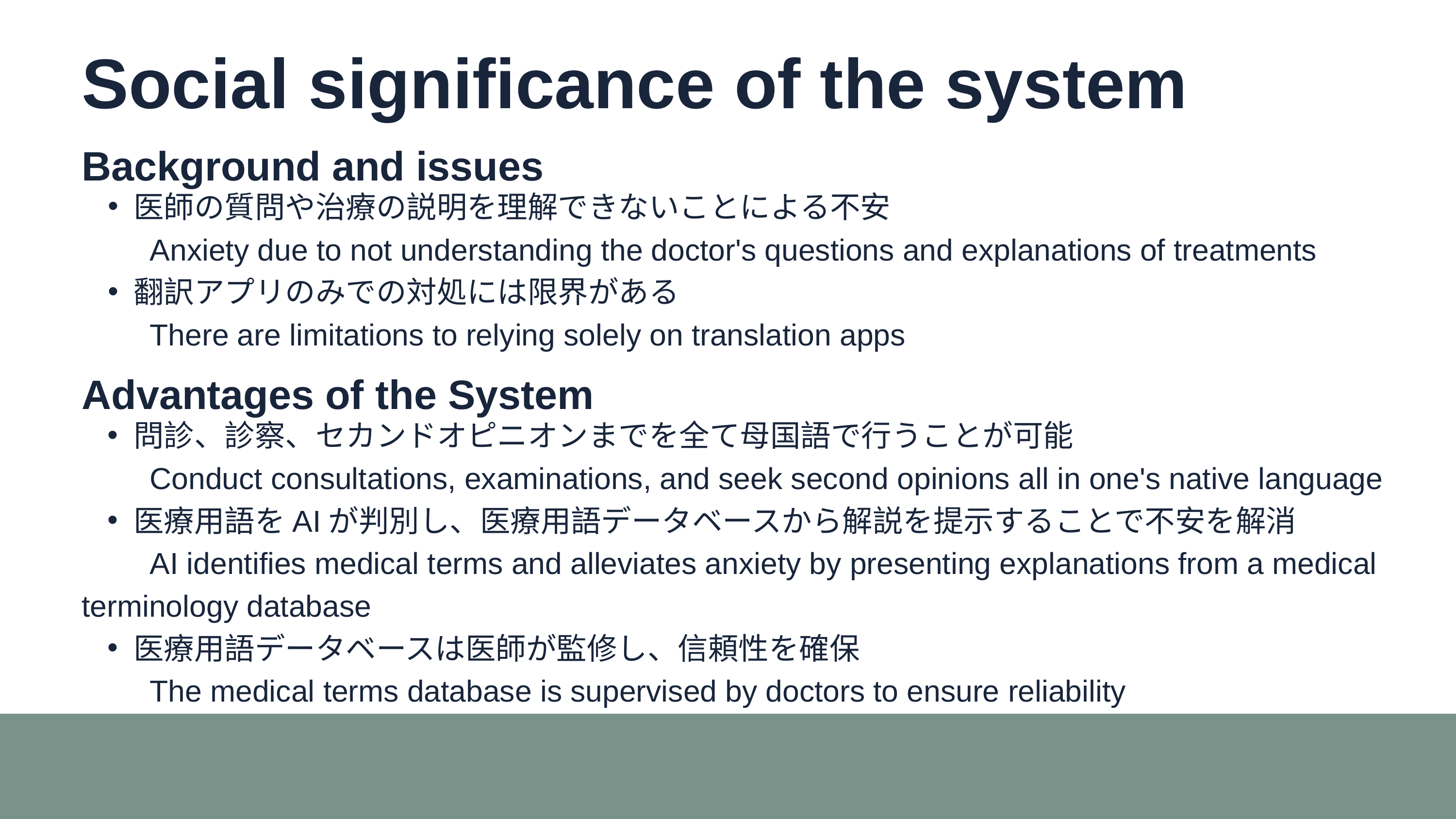

Social significance of the system
Background and issues
医師の質問や治療の説明を理解できないことによる不安
　　Anxiety due to not understanding the doctor's questions and explanations of treatments
翻訳アプリのみでの対処には限界がある
　　There are limitations to relying solely on translation apps
Advantages of the System
問診、診察、セカンドオピニオンまでを全て母国語で行うことが可能
　　Conduct consultations, examinations, and seek second opinions all in one's native language
医療用語をAIが判別し、医療用語データベースから解説を提示することで不安を解消
　　AI identifies medical terms and alleviates anxiety by presenting explanations from a medical 　　terminology database
医療用語データベースは医師が監修し、信頼性を確保
　　The medical terms database is supervised by doctors to ensure reliability